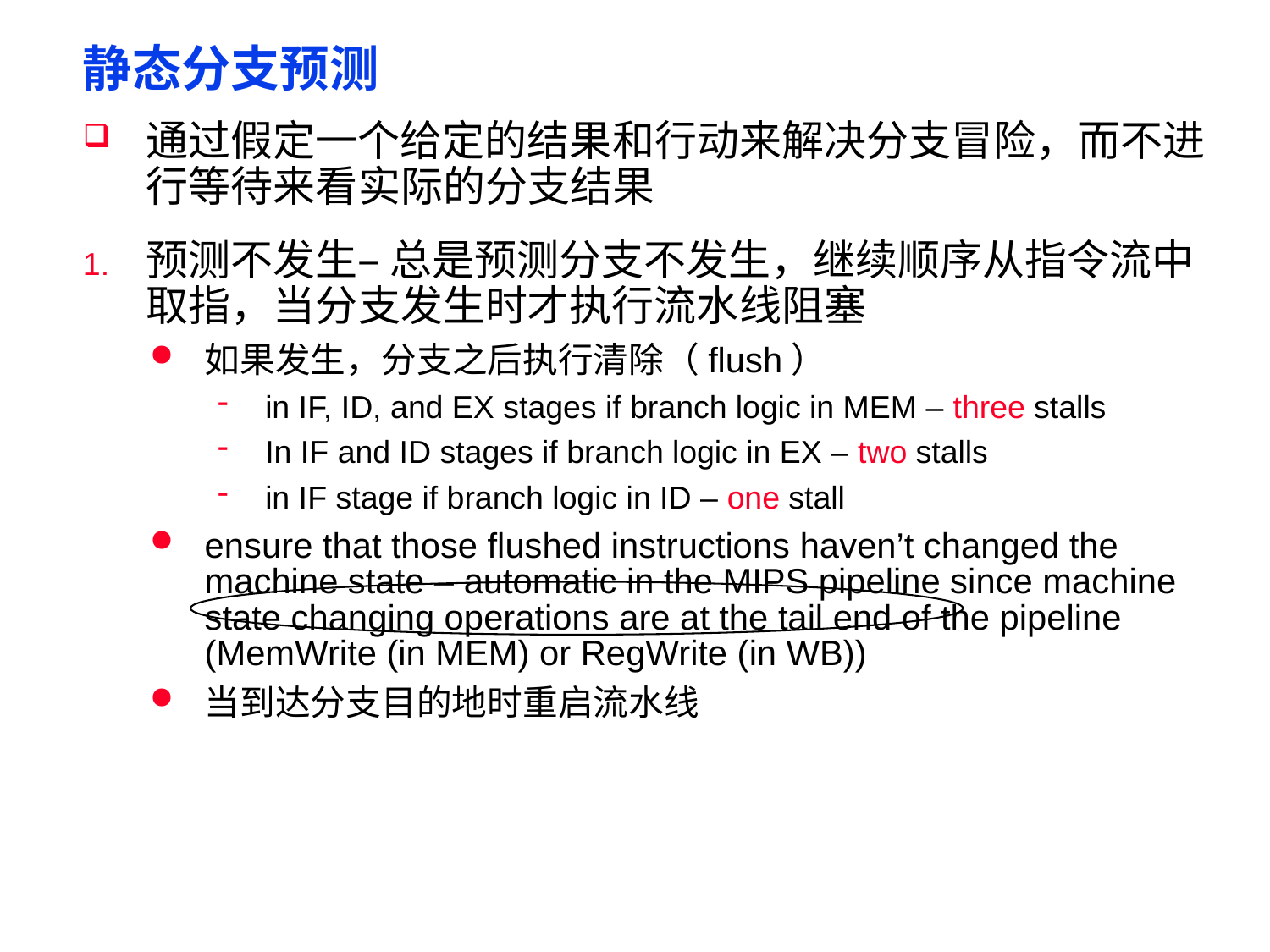

# 静态分支预测
通过假定一个给定的结果和行动来解决分支冒险，而不进行等待来看实际的分支结果
预测不发生– 总是预测分支不发生，继续顺序从指令流中取指，当分支发生时才执行流水线阻塞
如果发生，分支之后执行清除（flush）
in IF, ID, and EX stages if branch logic in MEM – three stalls
In IF and ID stages if branch logic in EX – two stalls
in IF stage if branch logic in ID – one stall
ensure that those flushed instructions haven’t changed the machine state – automatic in the MIPS pipeline since machine state changing operations are at the tail end of the pipeline (MemWrite (in MEM) or RegWrite (in WB))
当到达分支目的地时重启流水线